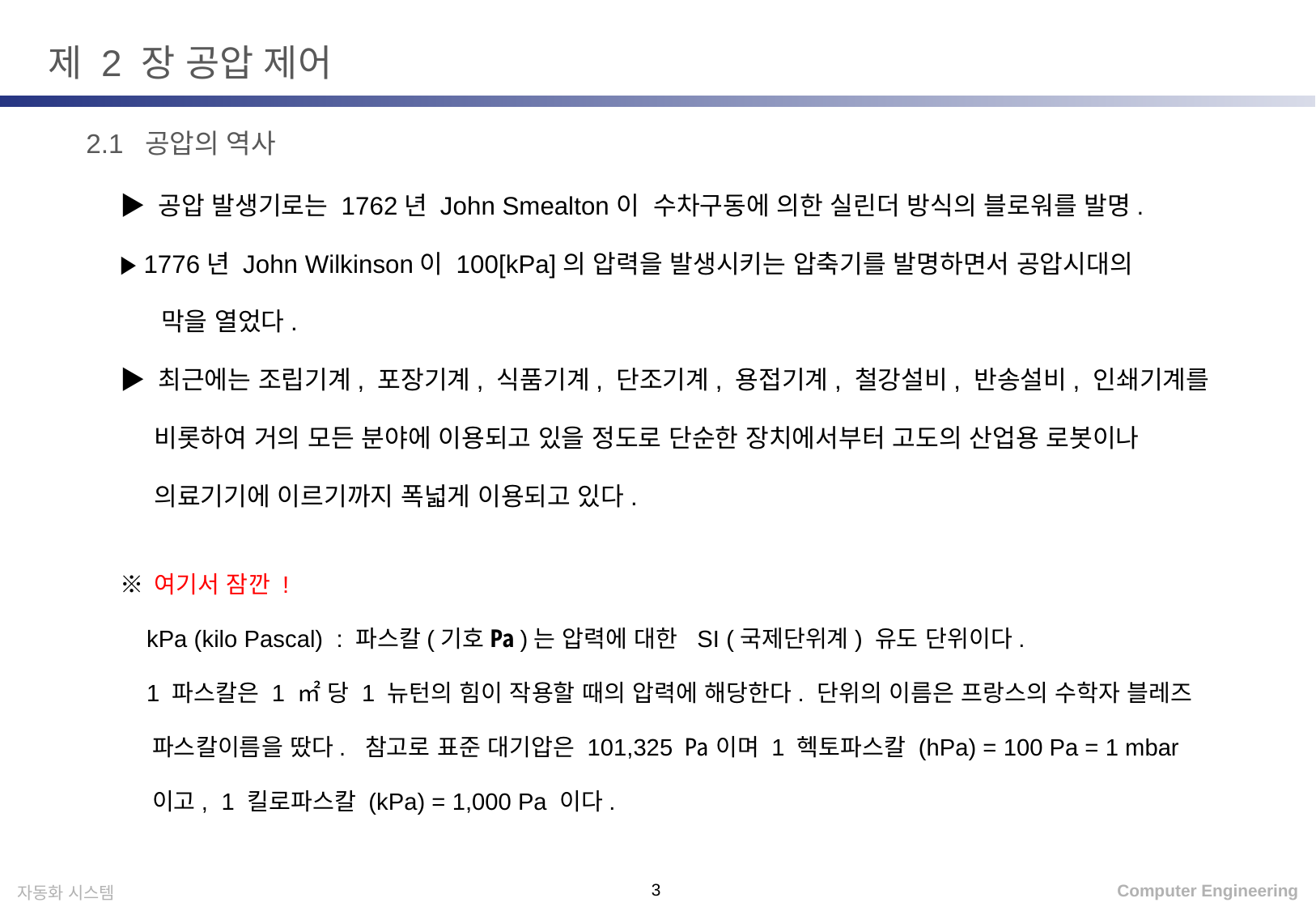

제 2 장 공압 제어
2.1  공압의 역사
▶ 공압 발생기로는 1762년 John Smealton이  수차구동에 의한 실린더 방식의 블로워를 발명.
▶ 1776년 John Wilkinson이 100[kPa]의 압력을 발생시키는 압축기를 발명하면서 공압시대의
     막을 열었다.
▶ 최근에는 조립기계, 포장기계, 식품기계, 단조기계, 용접기계, 철강설비, 반송설비, 인쇄기계를
    비롯하여 거의 모든 분야에 이용되고 있을 정도로 단순한 장치에서부터 고도의 산업용 로봇이나
    의료기기에 이르기까지 폭넓게 이용되고 있다.
※ 여기서 잠깐 !
    kPa (kilo Pascal)  : 파스칼(기호 ㎩)는 압력에 대한  SI (국제단위계) 유도 단위이다.
    1 파스칼은 1 ㎡ 당 1 뉴턴의 힘이 작용할 때의 압력에 해당한다. 단위의 이름은 프랑스의 수학자 블레즈
    파스칼이름을 땄다.  참고로 표준 대기압은 101,325 ㎩ 이며 1 헥토파스칼 (hPa) = 100 Pa = 1 mbar
    이고,  1 킬로파스칼 (kPa) = 1,000 Pa 이다.